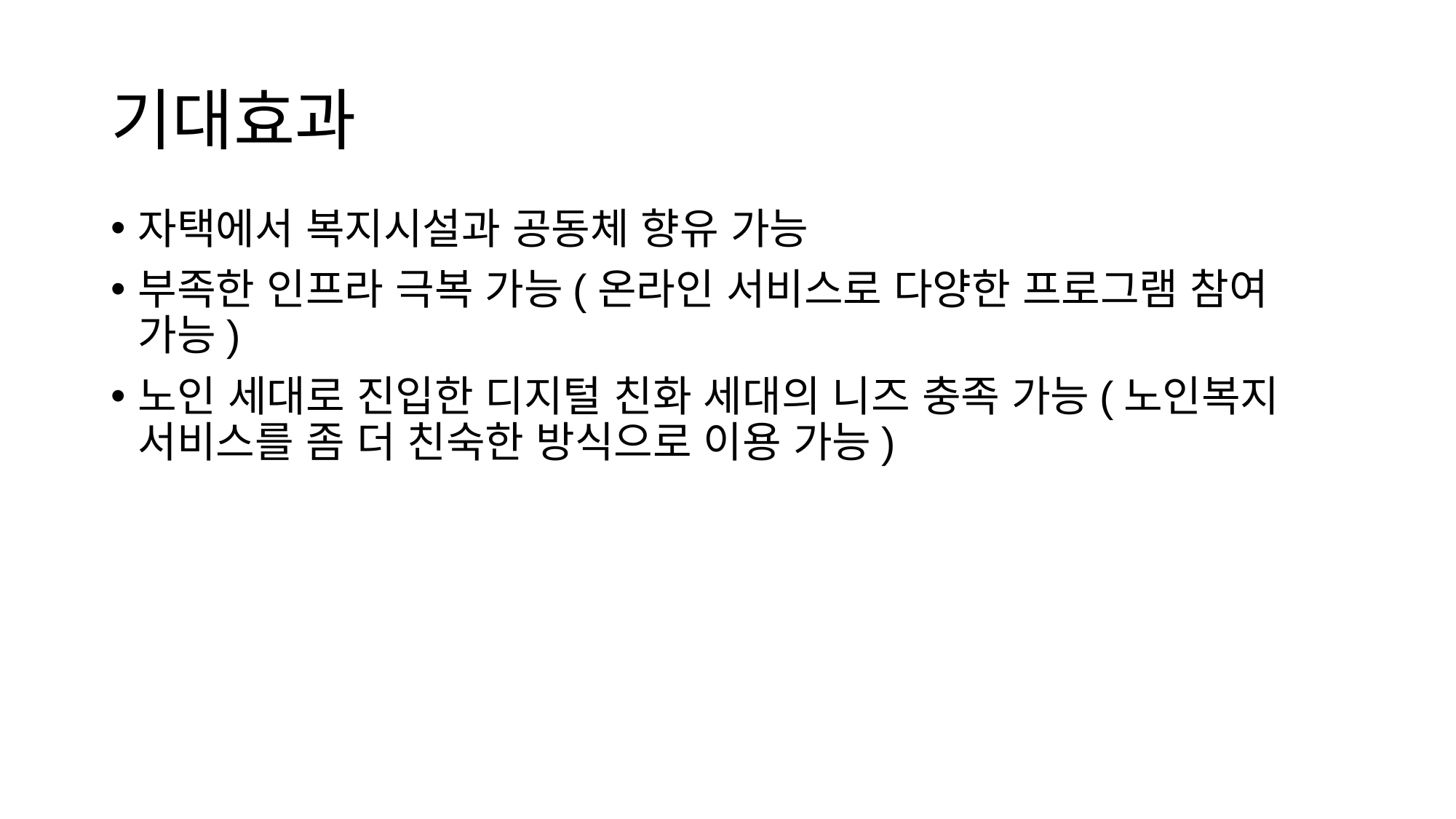

# 기대효과
자택에서 복지시설과 공동체 향유 가능
부족한 인프라 극복 가능(온라인 서비스로 다양한 프로그램 참여 가능)
노인 세대로 진입한 디지털 친화 세대의 니즈 충족 가능(노인복지 서비스를 좀 더 친숙한 방식으로 이용 가능)